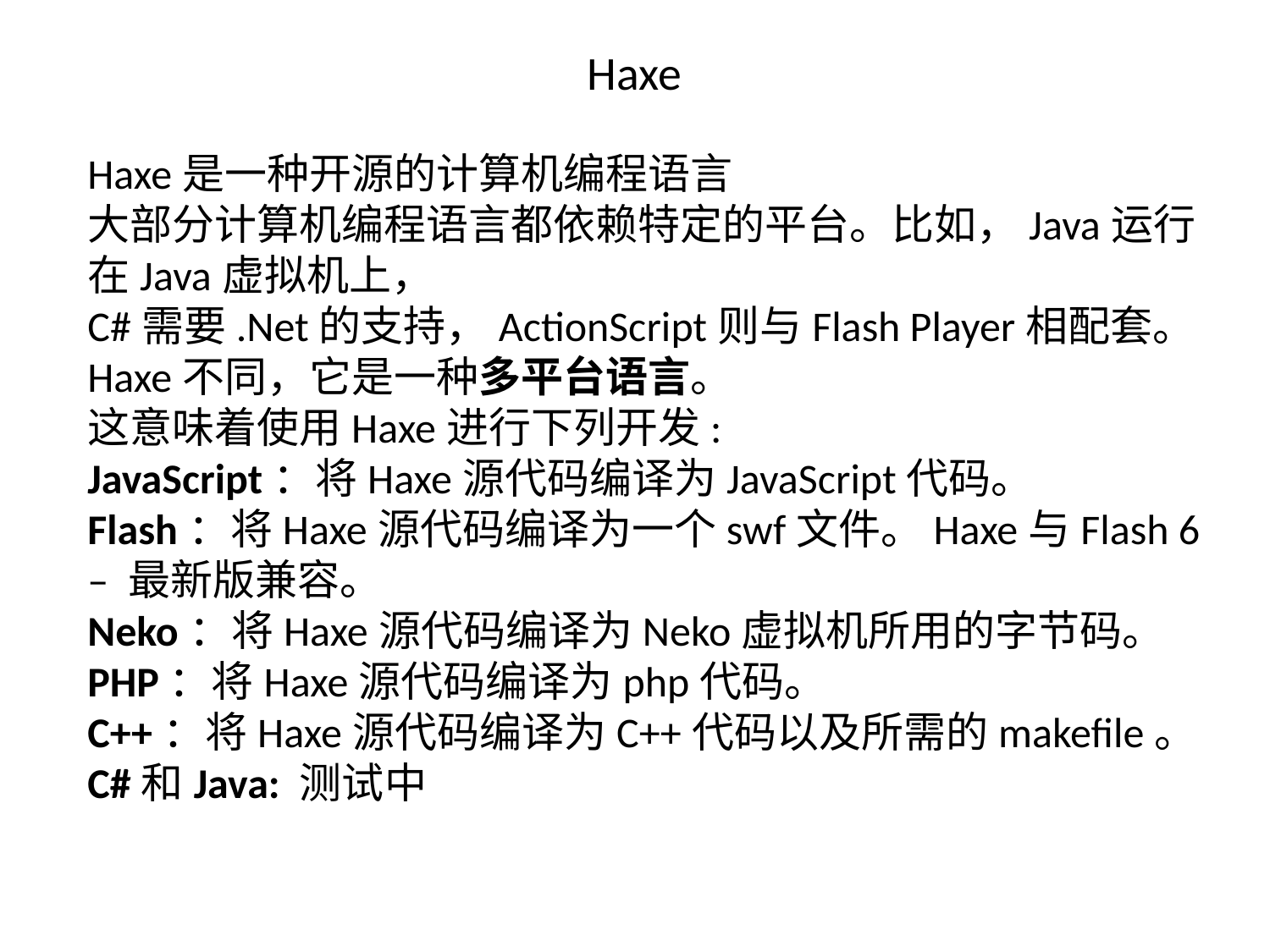

# Haxe
Haxe是一种开源的计算机编程语言
大部分计算机编程语言都依赖特定的平台。比如，Java运行在Java虚拟机上，
C#需要.Net的支持，ActionScript则与Flash Player相配套。
Haxe不同，它是一种多平台语言。
这意味着使用Haxe进行下列开发:
JavaScript：将Haxe源代码编译为JavaScript代码。
Flash：将Haxe源代码编译为一个swf文件。Haxe与Flash 6 – 最新版兼容。
Neko：将Haxe源代码编译为Neko虚拟机所用的字节码。
PHP：将Haxe源代码编译为php代码。
C++：将Haxe源代码编译为C++代码以及所需的makefile。
C#和Java: 测试中